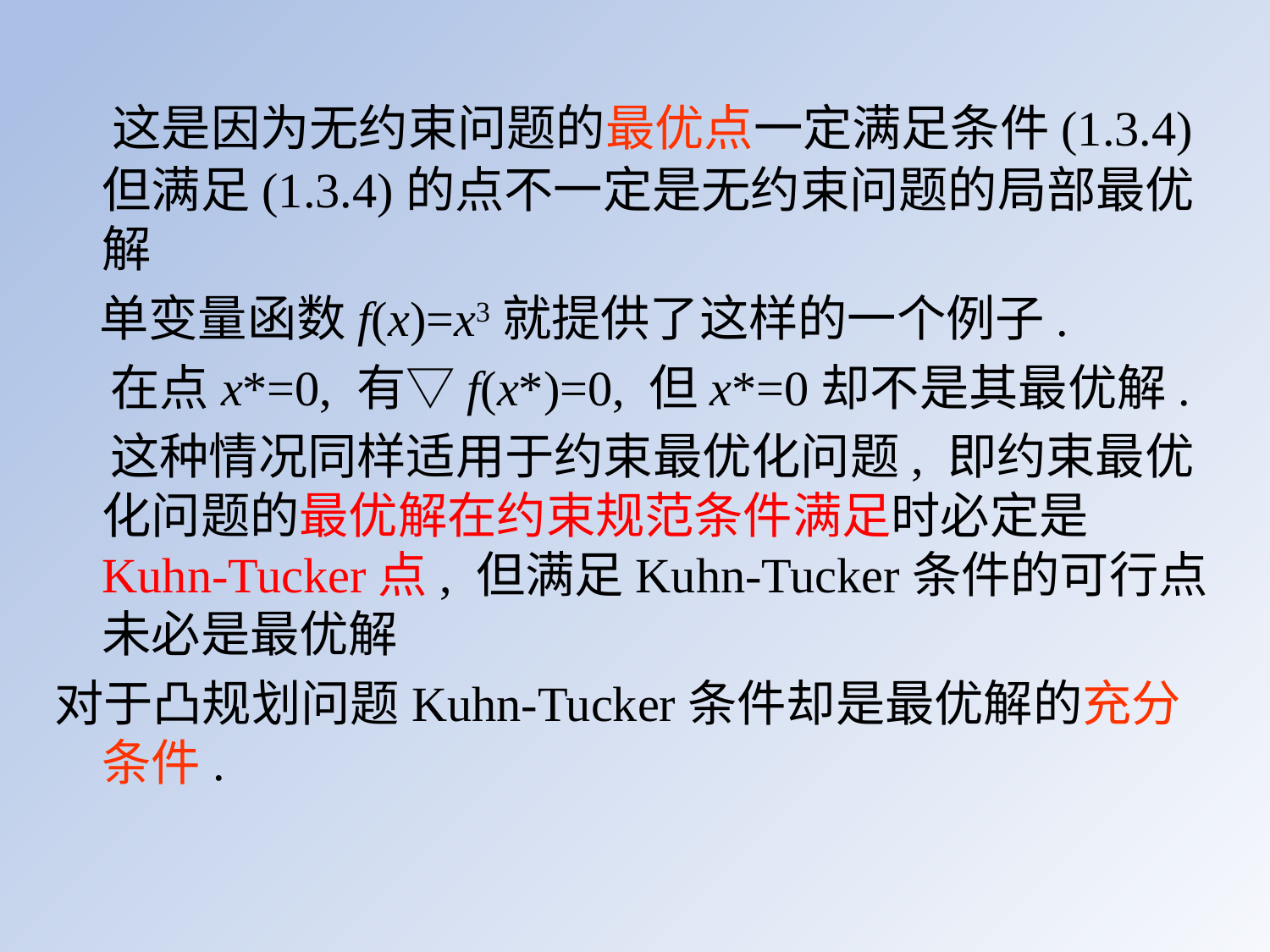

这是因为无约束问题的最优点一定满足条件(1.3.4)但满足(1.3.4)的点不一定是无约束问题的局部最优解
   单变量函数f(x)=x3就提供了这样的一个例子.
    在点x*=0, 有▽f(x*)=0, 但x*=0却不是其最优解.
    这种情况同样适用于约束最优化问题, 即约束最优化问题的最优解在约束规范条件满足时必定是Kuhn-Tucker点, 但满足Kuhn-Tucker条件的可行点未必是最优解
对于凸规划问题Kuhn-Tucker条件却是最优解的充分条件.